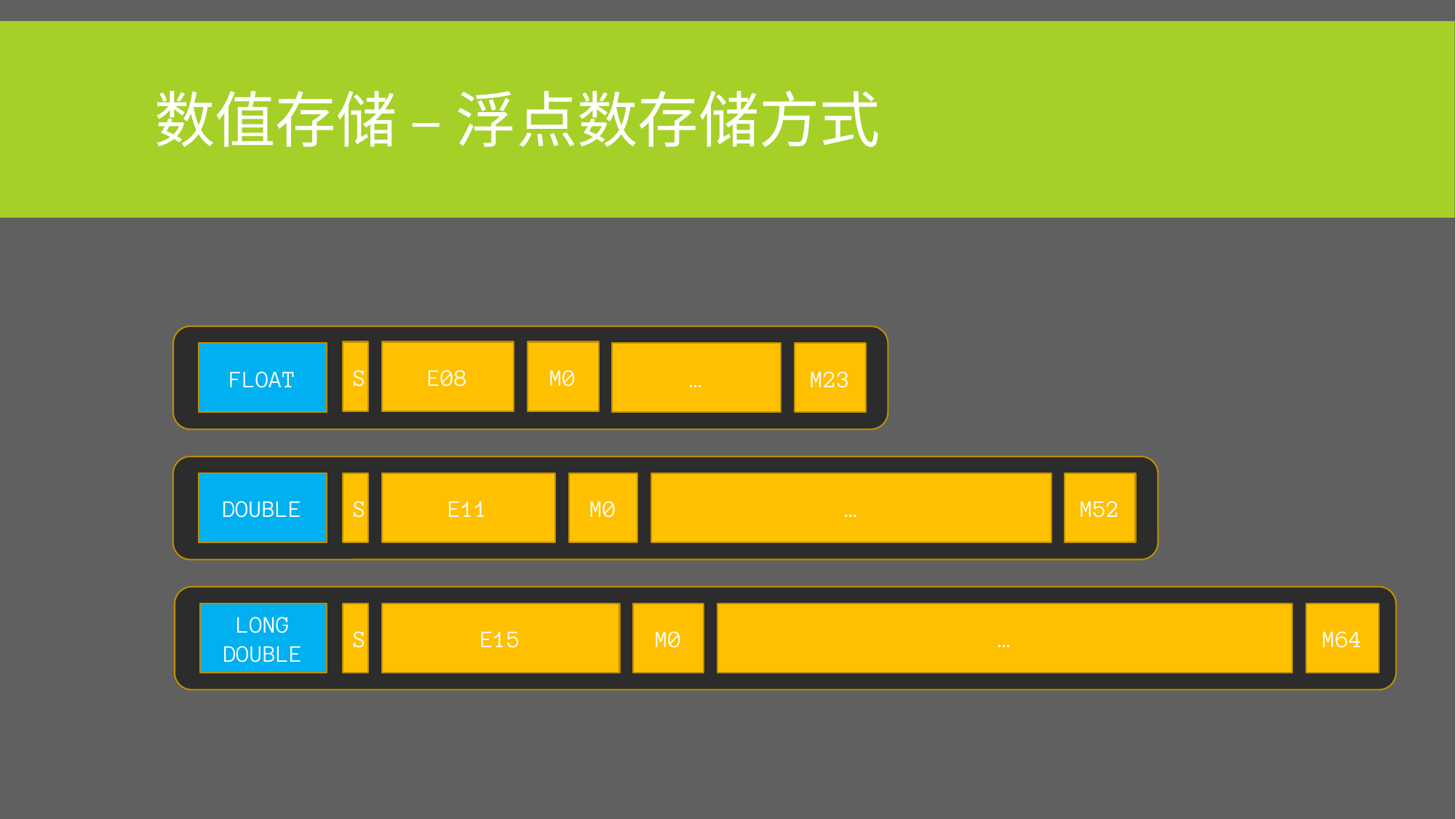

# 数值存储 – 浮点数存储方式

E08
S
M0
…
FLOAT
M23

…
M52
E11
DOUBLE
S
M0

…
M64
E15
LONG DOUBLE
S
M0